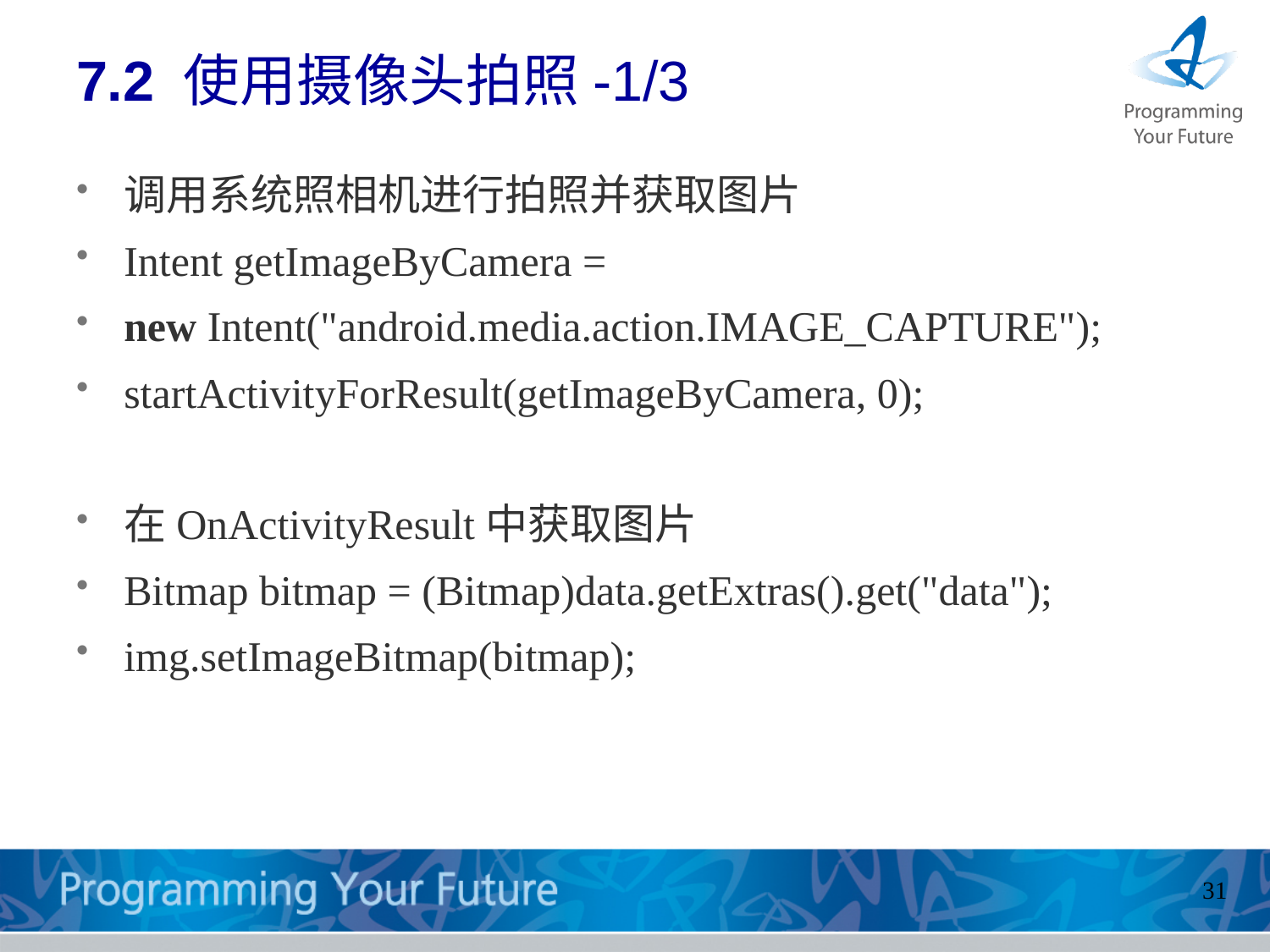

# 7.2 使用摄像头拍照-1/3
调用系统照相机进行拍照并获取图片
Intent getImageByCamera =
new Intent("android.media.action.IMAGE_CAPTURE");
startActivityForResult(getImageByCamera, 0);

在OnActivityResult中获取图片
Bitmap bitmap = (Bitmap)data.getExtras().get("data");
img.setImageBitmap(bitmap);